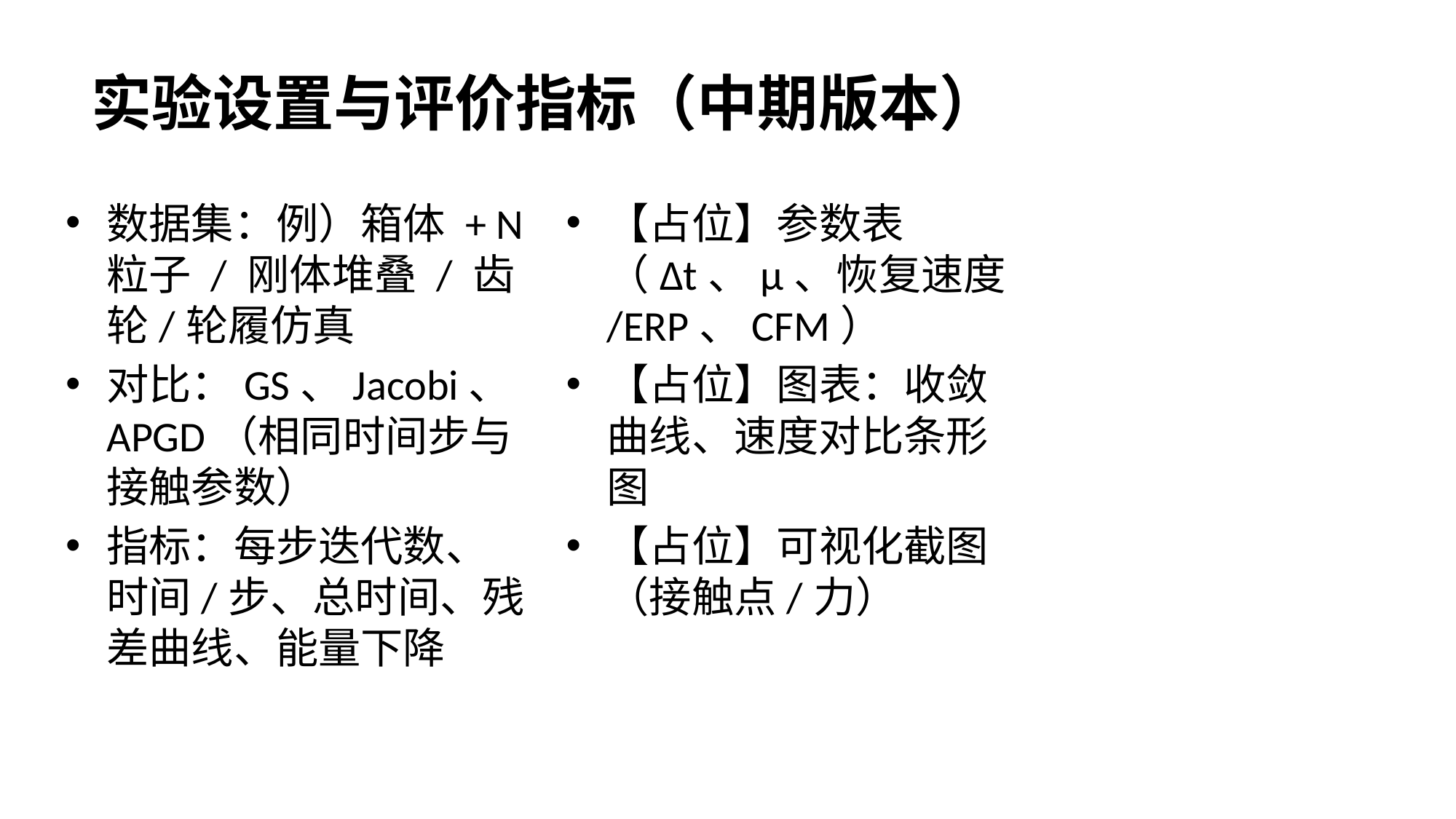

# 实验设置与评价指标（中期版本）
数据集：例）箱体 + N 粒子 / 刚体堆叠 / 齿轮/轮履仿真
对比：GS、Jacobi、APGD（相同时间步与接触参数）
指标：每步迭代数、时间/步、总时间、残差曲线、能量下降
【占位】参数表（Δt、μ、恢复速度/ERP、CFM）
【占位】图表：收敛曲线、速度对比条形图
【占位】可视化截图（接触点/力）